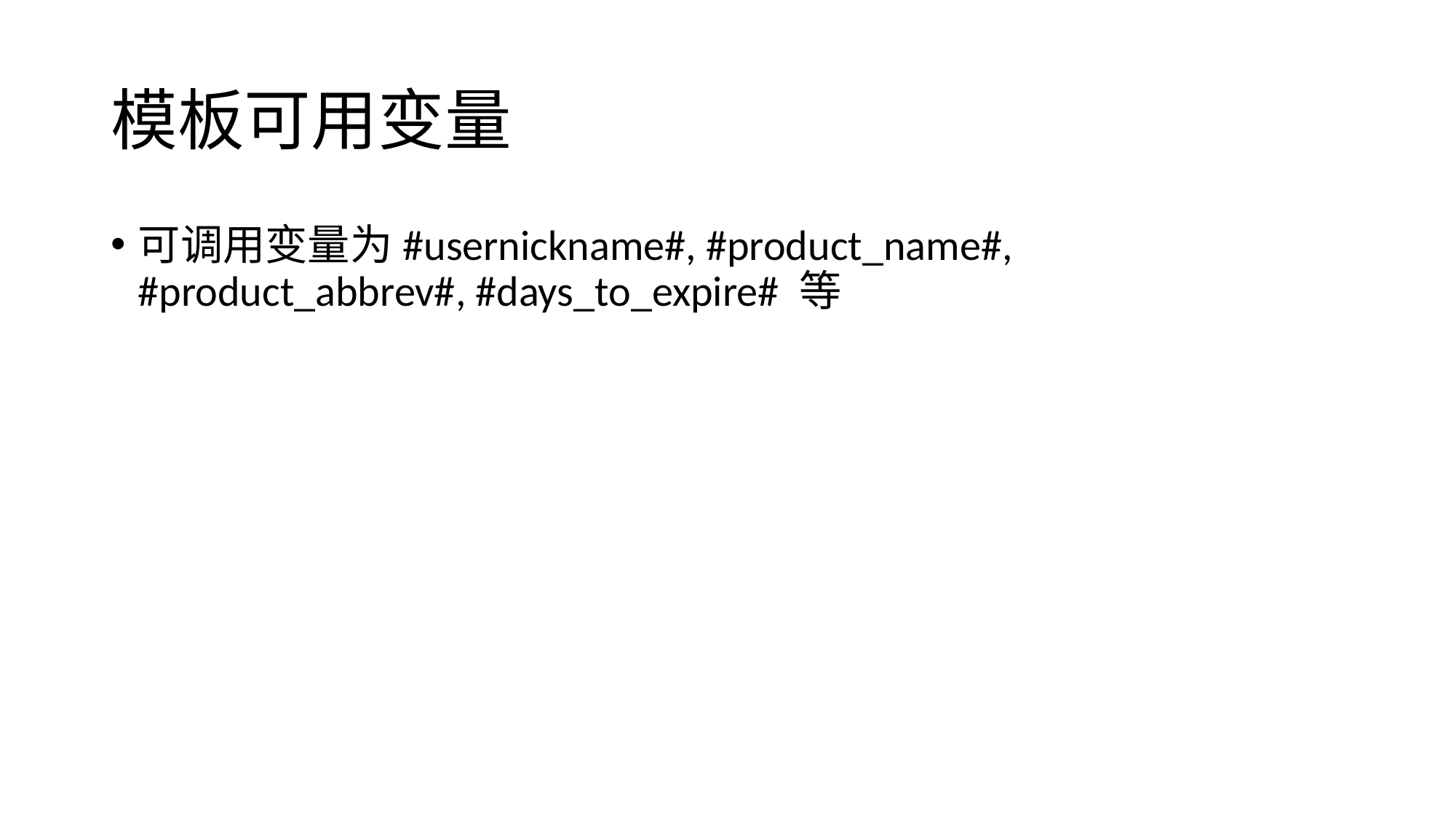

# 模板可用变量
可调用变量为#usernickname#, #product_name#, #product_abbrev#, #days_to_expire# 等